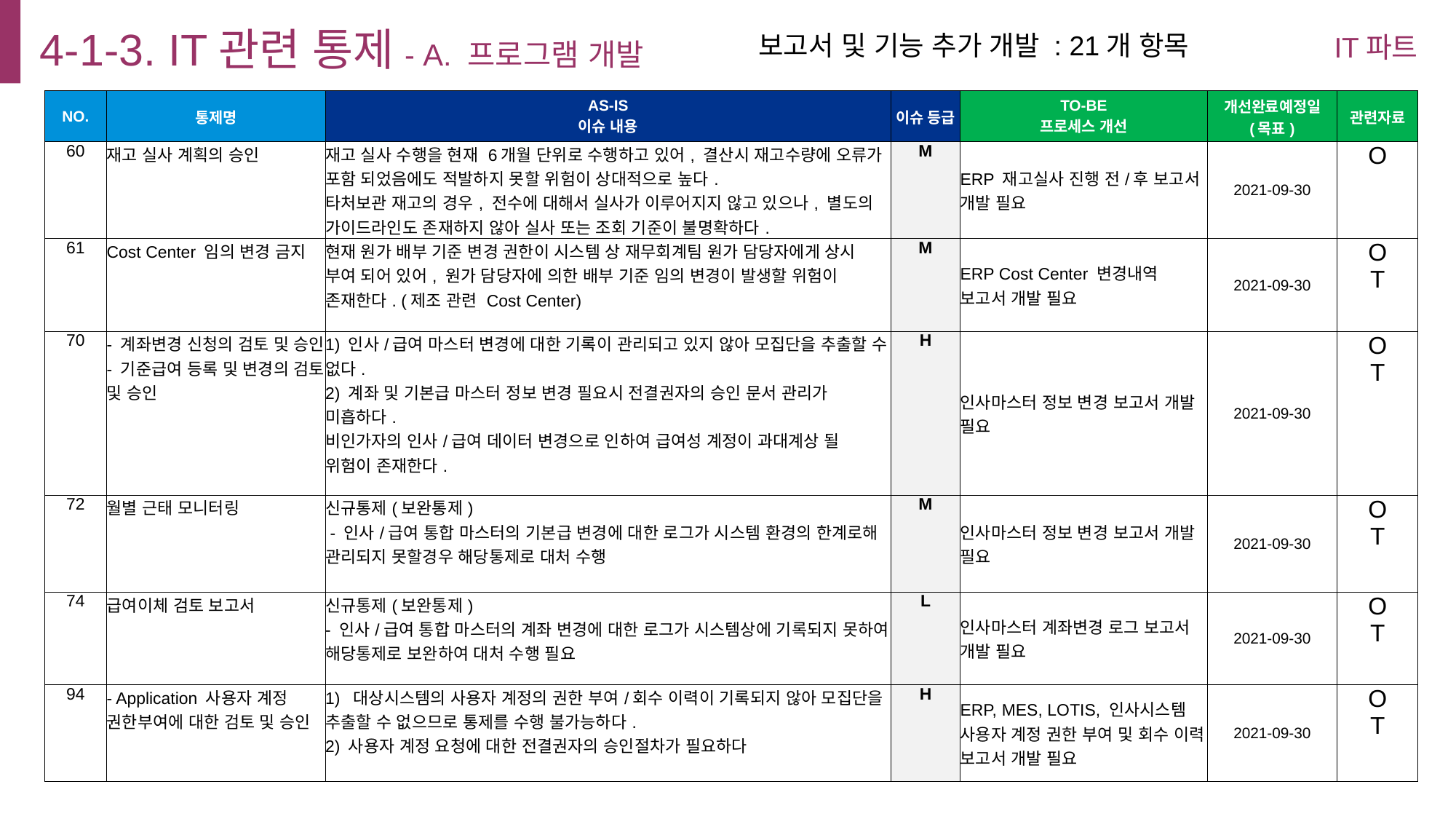

4-1-3. IT관련 통제- A. 프로그램 개발
IT파트
보고서 및 기능 추가 개발 : 21개 항목
| NO. | 통제명 | AS-IS 이슈 내용 | 이슈 등급 | TO-BE 프로세스 개선 | 개선완료예정일 (목표) | 관련자료 |
| --- | --- | --- | --- | --- | --- | --- |
| 60 | 재고 실사 계획의 승인 | 재고 실사 수행을 현재 6개월 단위로 수행하고 있어, 결산시 재고수량에 오류가 포함 되었음에도 적발하지 못할 위험이 상대적으로 높다. 타처보관 재고의 경우, 전수에 대해서 실사가 이루어지지 않고 있으나, 별도의 가이드라인도 존재하지 않아 실사 또는 조회 기준이 불명확하다. | M | ERP 재고실사 진행 전/후 보고서 개발 필요 | 2021-09-30 | O |
| 61 | Cost Center 임의 변경 금지 | 현재 원가 배부 기준 변경 권한이 시스템 상 재무회계팀 원가 담당자에게 상시 부여 되어 있어, 원가 담당자에 의한 배부 기준 임의 변경이 발생할 위험이 존재한다. (제조 관련 Cost Center) | M | ERP Cost Center 변경내역 보고서 개발 필요 | 2021-09-30 | O T |
| 70 | - 계좌변경 신청의 검토 및 승인 - 기준급여 등록 및 변경의 검토 및 승인 | 1) 인사/급여 마스터 변경에 대한 기록이 관리되고 있지 않아 모집단을 추출할 수 없다. 2) 계좌 및 기본급 마스터 정보 변경 필요시 전결권자의 승인 문서 관리가 미흡하다. 비인가자의 인사/급여 데이터 변경으로 인하여 급여성 계정이 과대계상 될 위험이 존재한다. | H | 인사마스터 정보 변경 보고서 개발 필요 | 2021-09-30 | O T |
| 72 | 월별 근태 모니터링 | 신규통제(보완통제) - 인사/급여 통합 마스터의 기본급 변경에 대한 로그가 시스템 환경의 한계로해 관리되지 못할경우 해당통제로 대처 수행 | M | 인사마스터 정보 변경 보고서 개발 필요 | 2021-09-30 | O T |
| 74 | 급여이체 검토 보고서 | 신규통제(보완통제) - 인사/급여 통합 마스터의 계좌 변경에 대한 로그가 시스템상에 기록되지 못하여 해당통제로 보완하여 대처 수행 필요 | L | 인사마스터 계좌변경 로그 보고서 개발 필요 | 2021-09-30 | O T |
| 94 | - Application 사용자 계정 권한부여에 대한 검토 및 승인 | 1) 대상시스템의 사용자 계정의 권한 부여/회수 이력이 기록되지 않아 모집단을 추출할 수 없으므로 통제를 수행 불가능하다. 2) 사용자 계정 요청에 대한 전결권자의 승인절차가 필요하다 | H | ERP, MES, LOTIS, 인사시스템 사용자 계정 권한 부여 및 회수 이력 보고서 개발 필요 | 2021-09-30 | O T |